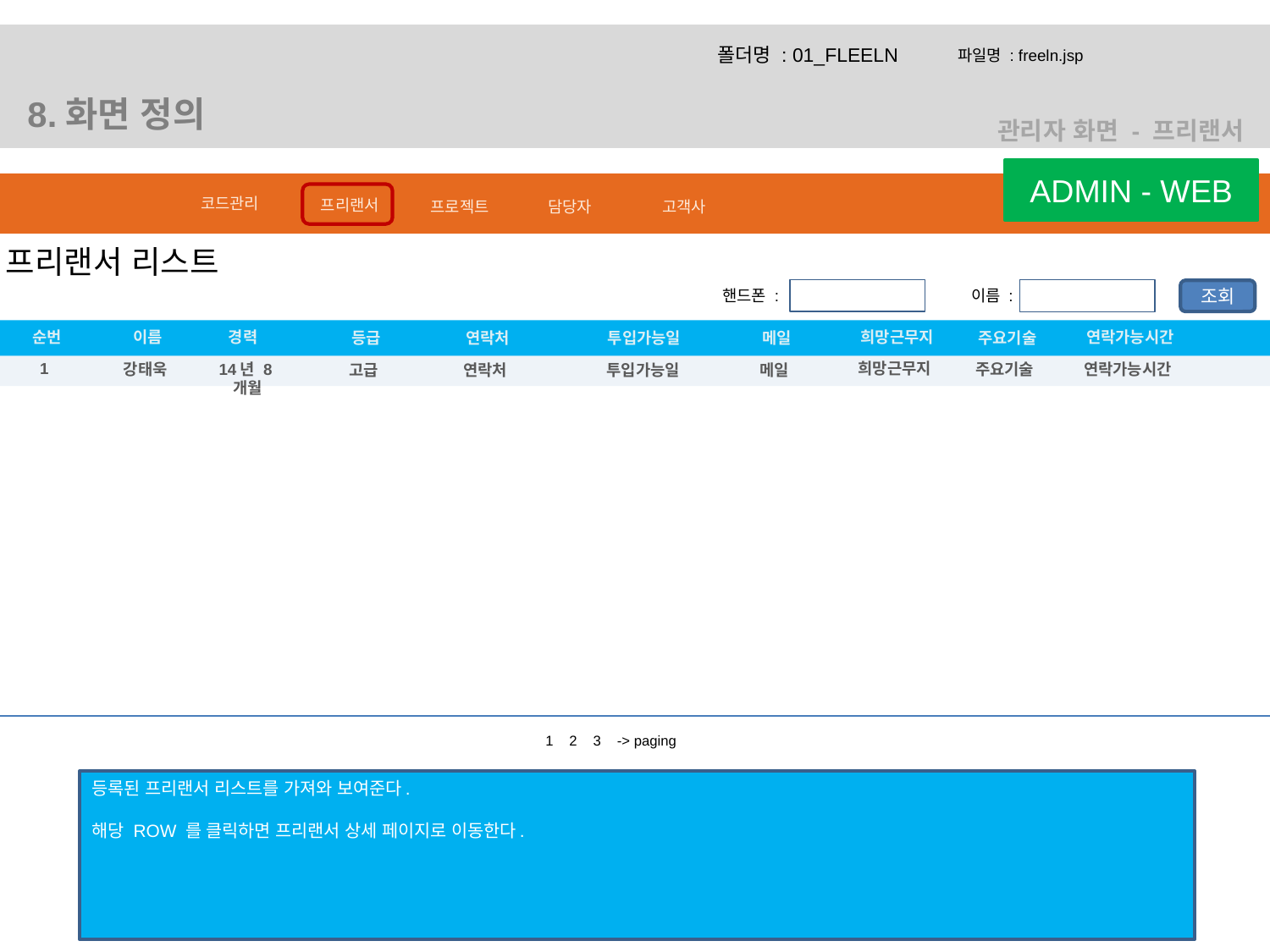

폴더명 : 01_FLEELN
파일명 : freeln.jsp
8.화면 정의
관리자 화면 - 프리랜서
ADMIN - WEB

코드관리
프리랜서
담당자
고객사
프로젝트
프리랜서 리스트
핸드폰 :

이름 :

조회

순번
희망근무지
이름
경력
연락가능시간
주요기술
등급
연락처
투입가능일
메일
1
희망근무지
강태욱
14년 8개월
연락가능시간
주요기술
고급
연락처
투입가능일
메일

1    2    3    -> paging
등록된 프리랜서 리스트를 가져와 보여준다.

해당 ROW 를 클릭하면 프리랜서 상세 페이지로 이동한다.